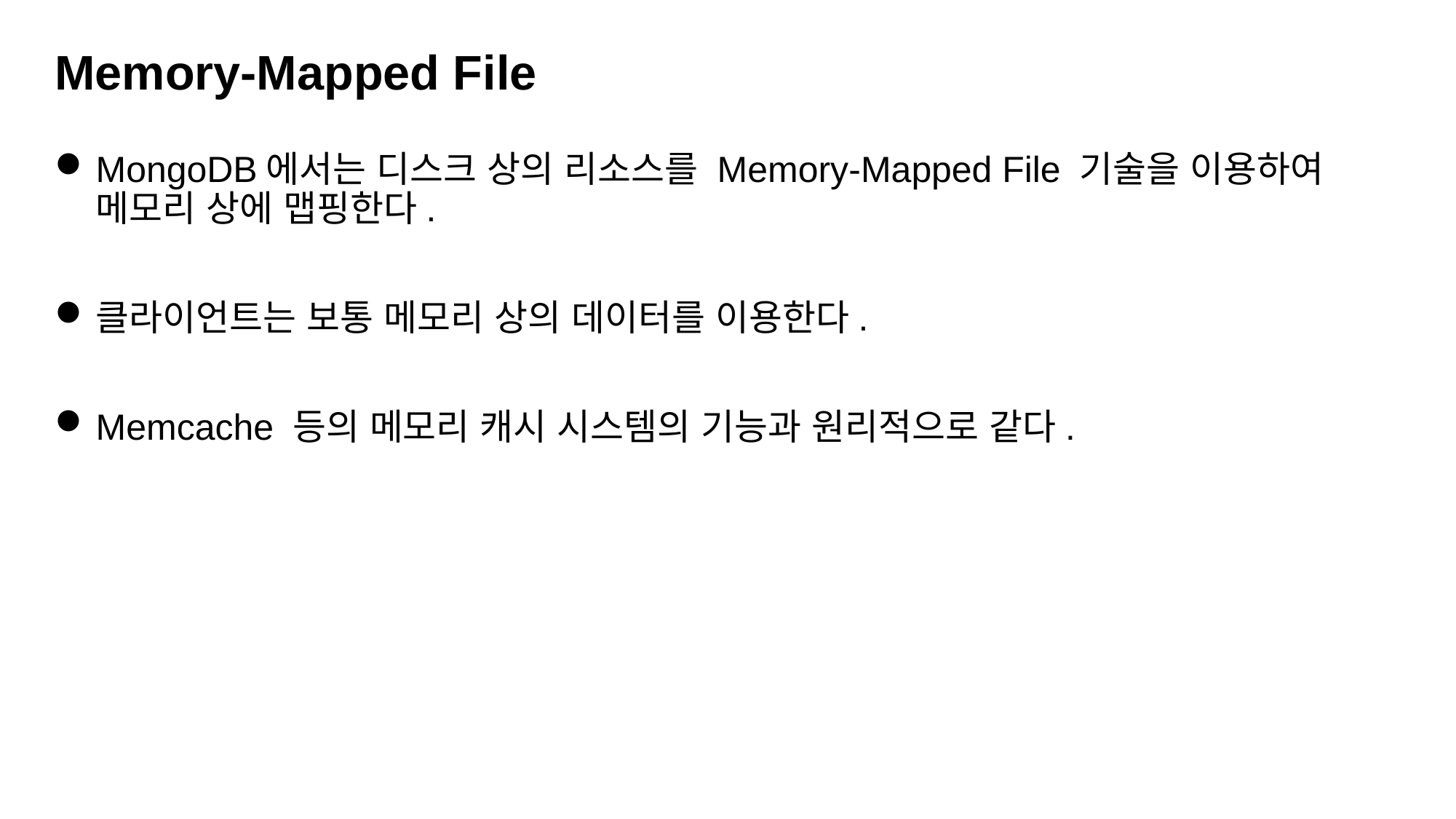

Memory-Mapped File
MongoDB에서는 디스크 상의 리소스를 Memory-Mapped File 기술을 이용하여 메모리 상에 맵핑한다.

클라이언트는 보통 메모리 상의 데이터를 이용한다.

Memcache 등의 메모리 캐시 시스템의 기능과 원리적으로 같다.